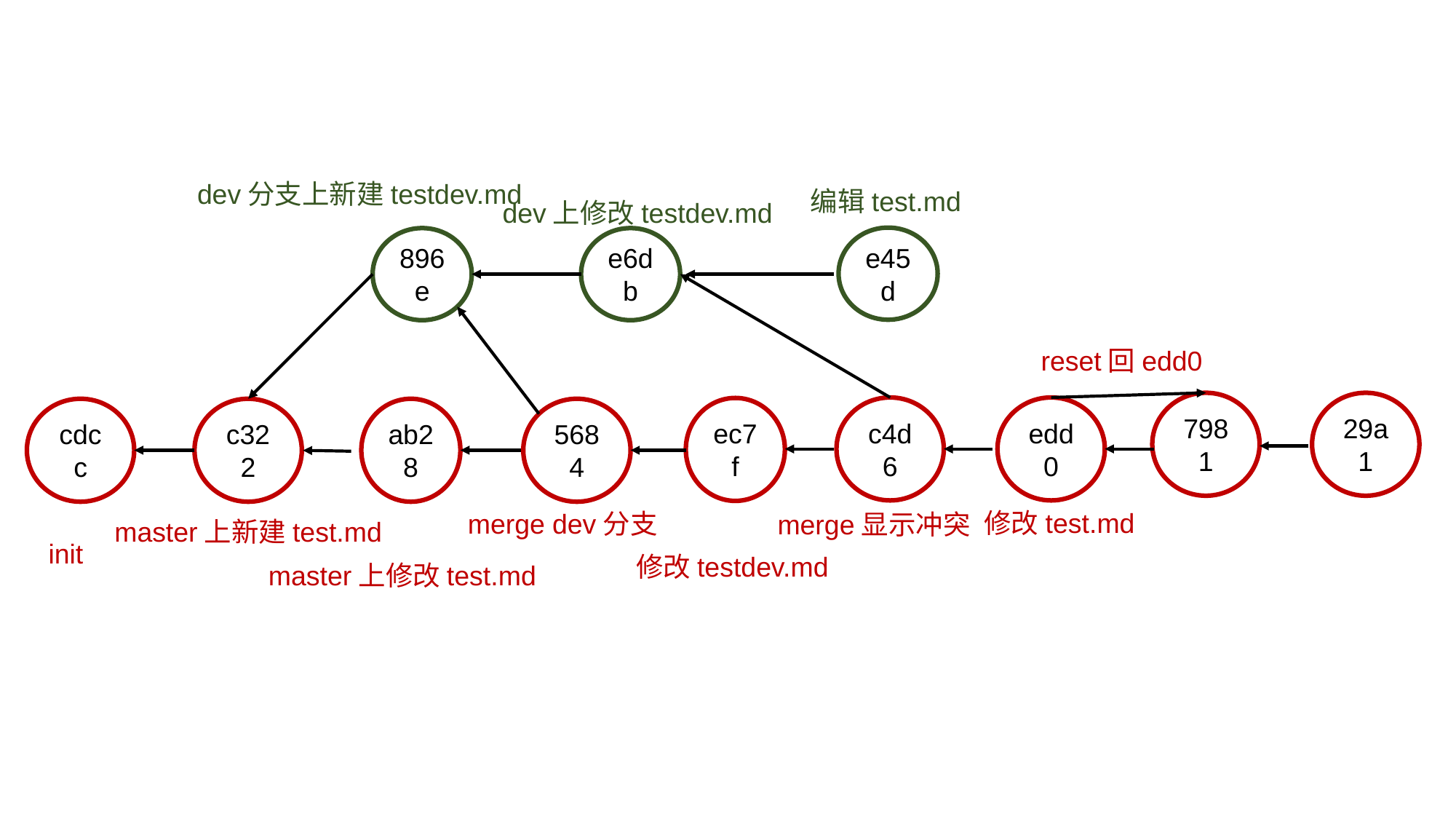

dev分支上新建testdev.md
编辑test.md
dev上修改testdev.md
e45d
896e
e6db
reset回edd0
7981
29a1
c4d6
edd0
ec7f
cdcc
c322
ab28
5684
修改test.md
merge dev分支
merge显示冲突
master上新建test.md
init
修改testdev.md
master上修改test.md